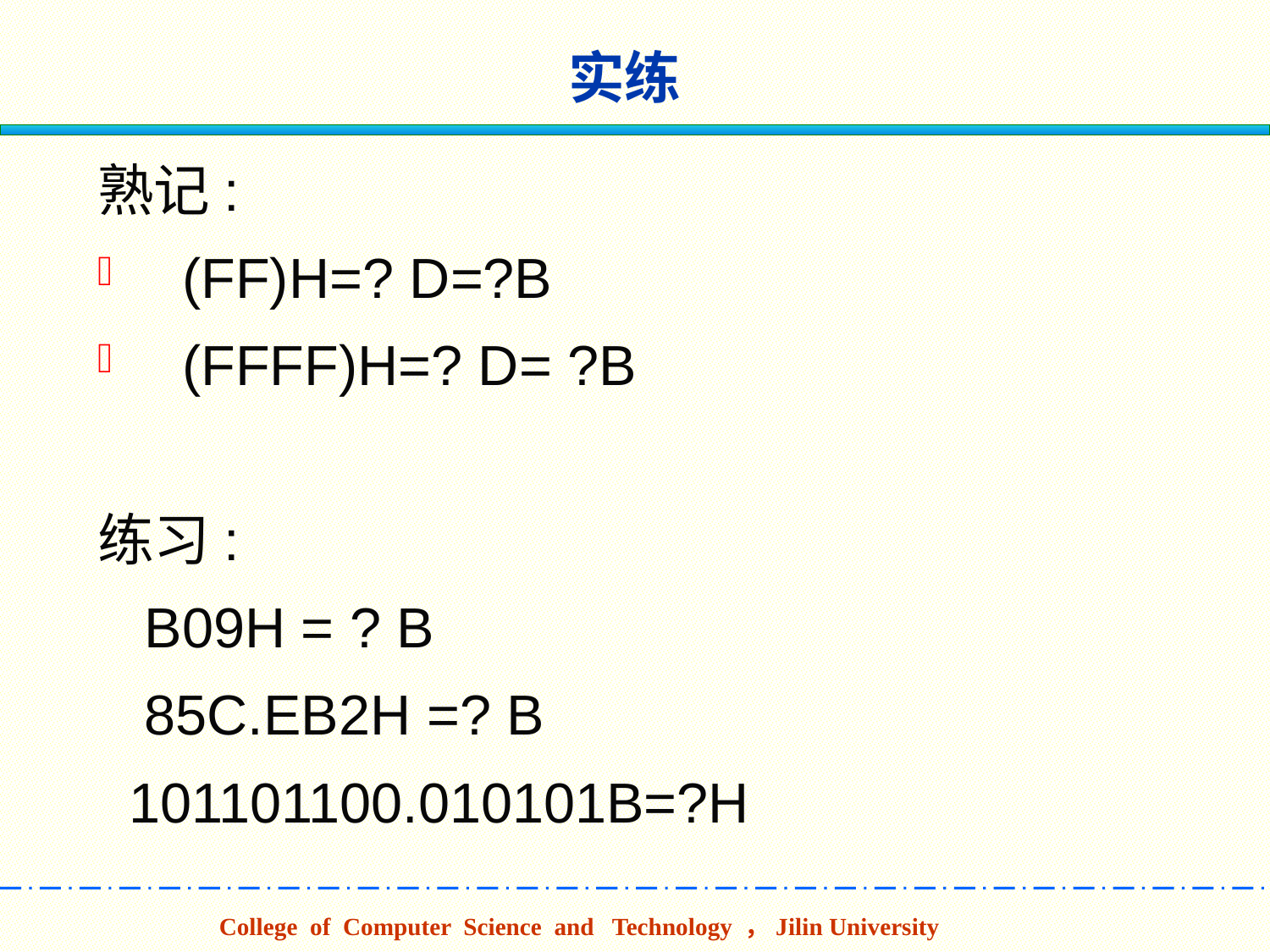

# 实练
熟记:
(FF)H=? D=?B
(FFFF)H=? D= ?B

练习:
   B09H = ? B
   85C.EB2H =? B
  101101100.010101B=?H